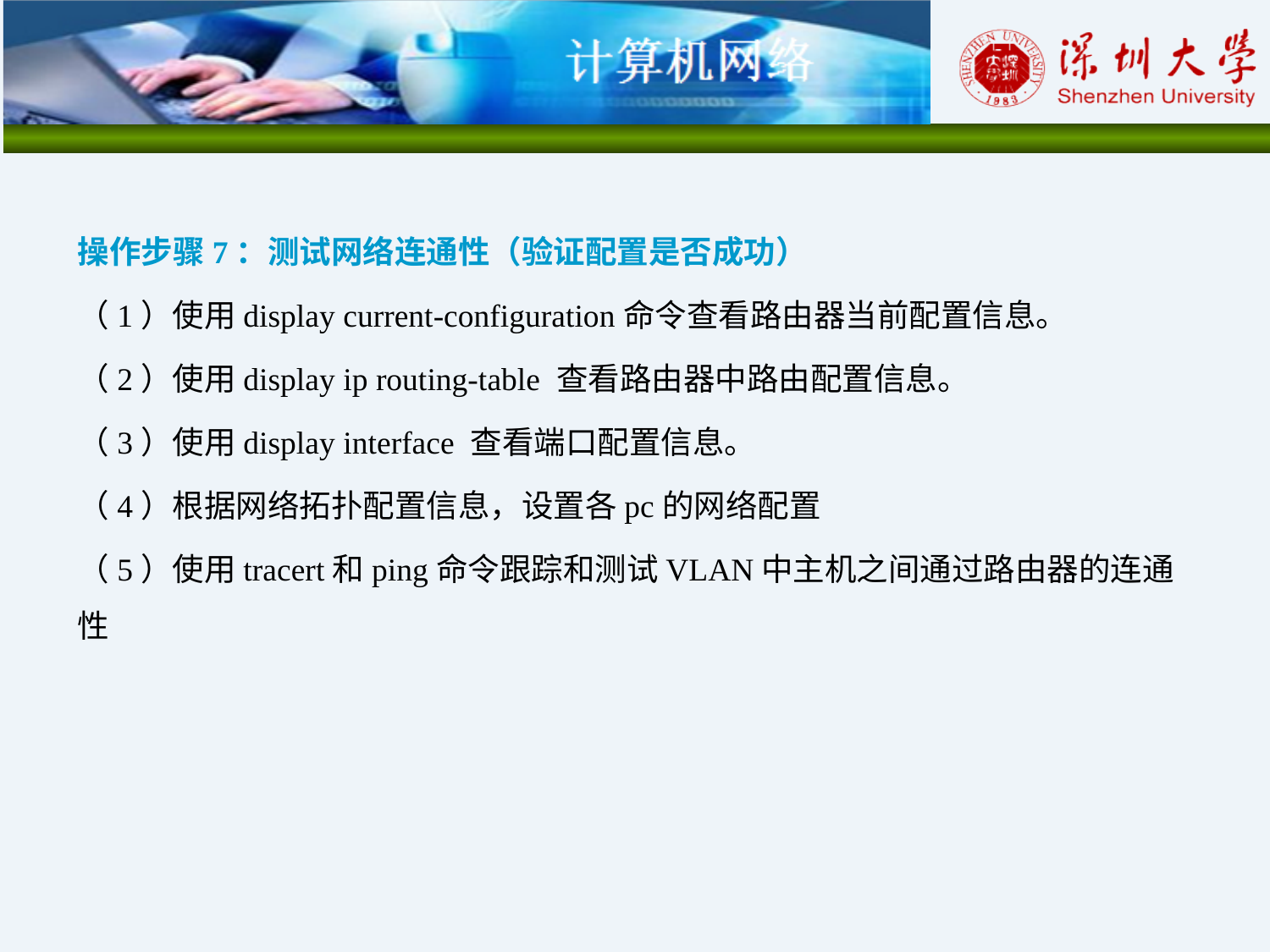

操作步骤7：测试网络连通性（验证配置是否成功）
（1）使用display current-configuration命令查看路由器当前配置信息。
（2）使用display ip routing-table 查看路由器中路由配置信息。
（3）使用display interface 查看端口配置信息。
（4）根据网络拓扑配置信息，设置各pc的网络配置
（5）使用tracert和ping命令跟踪和测试VLAN中主机之间通过路由器的连通性